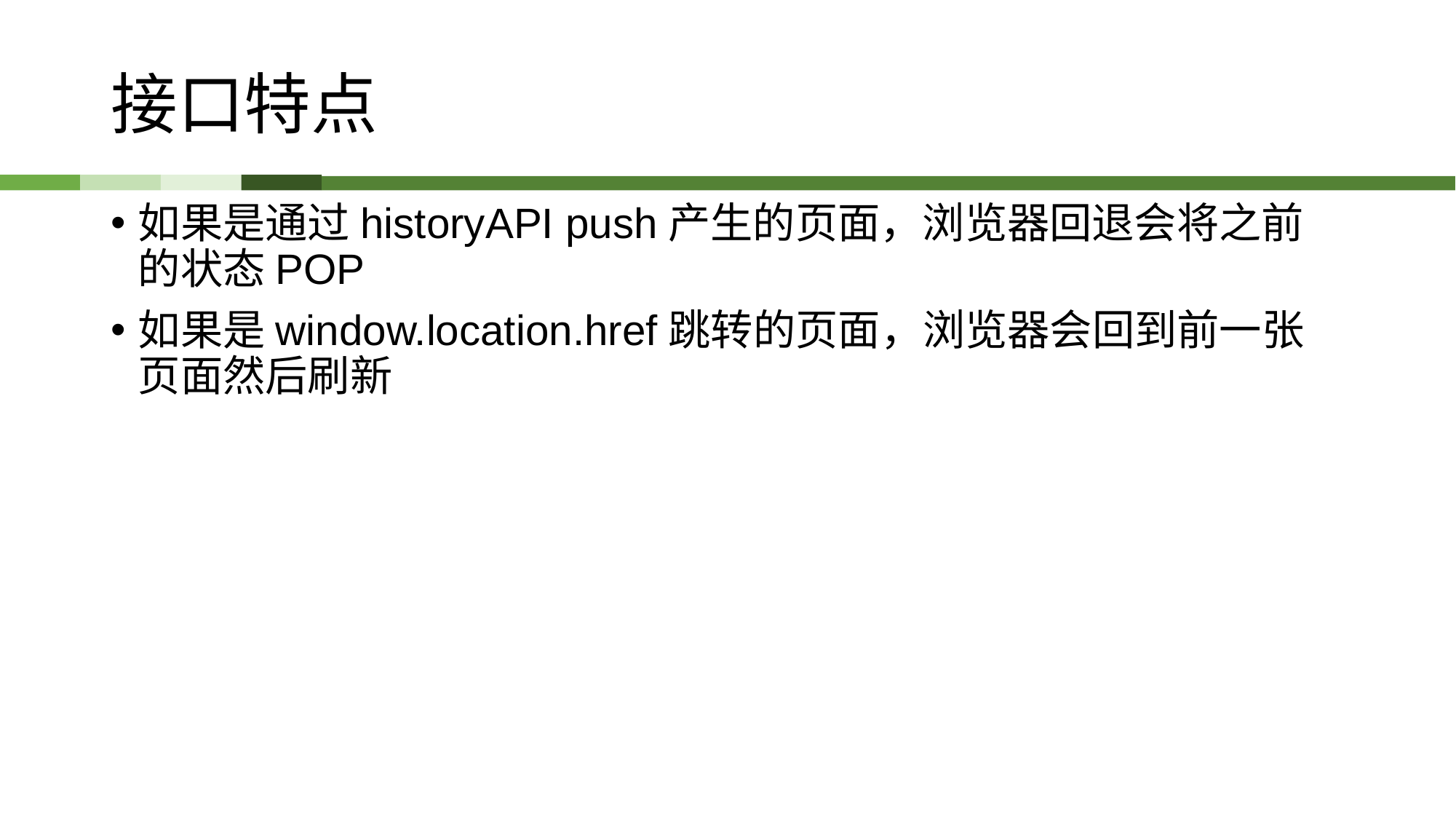

# 接口特点
如果是通过historyAPI push产生的页面，浏览器回退会将之前的状态POP
如果是window.location.href跳转的页面，浏览器会回到前一张页面然后刷新